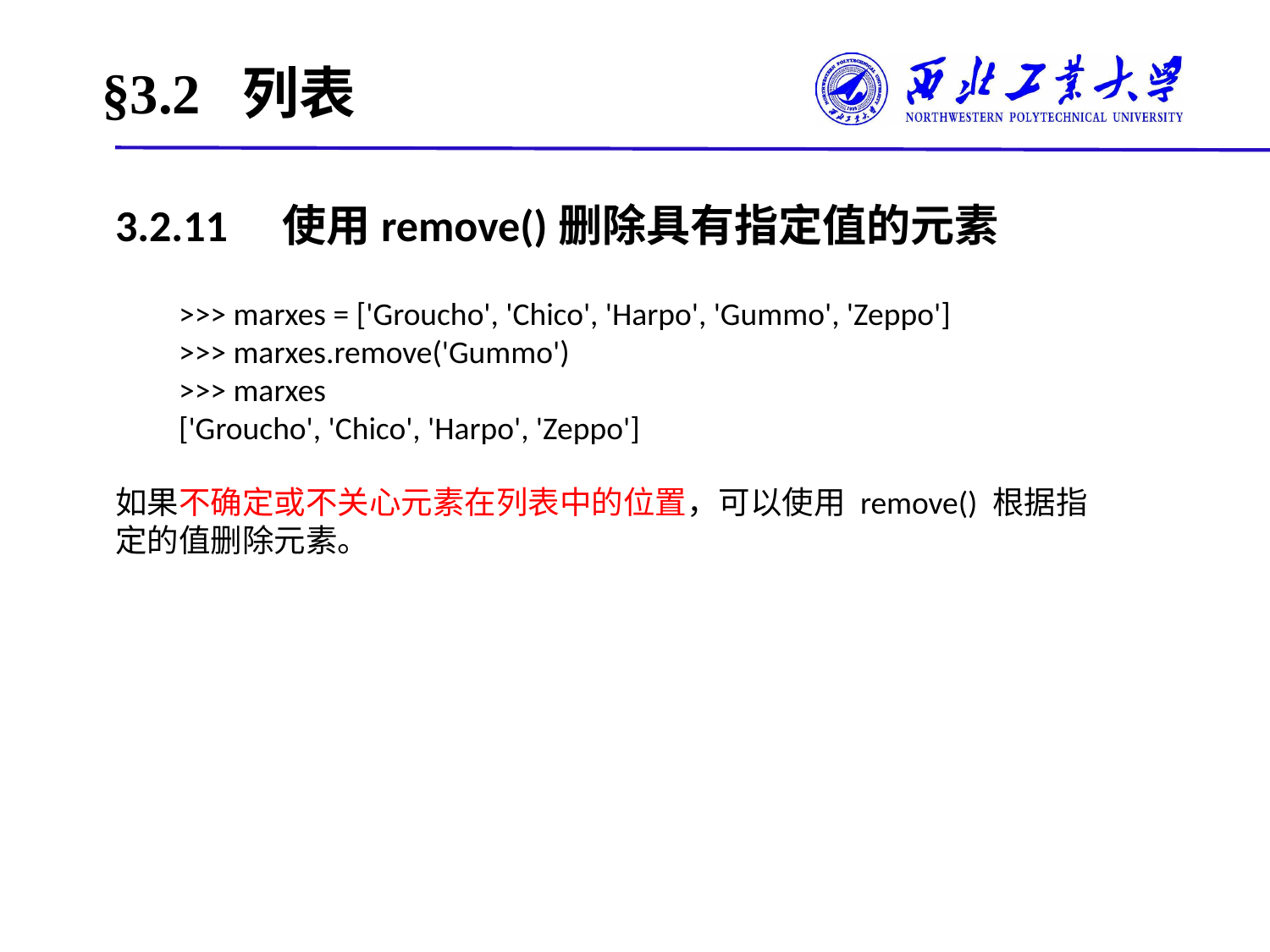

# §3.2  列表
3.2.11　使用remove()删除具有指定值的元素

>>> marxes = ['Groucho', 'Chico', 'Harpo', 'Gummo', 'Zeppo']
>>> marxes.remove('Gummo')
>>> marxes
['Groucho', 'Chico', 'Harpo', 'Zeppo']
如果不确定或不关心元素在列表中的位置，可以使用 remove() 根据指定的值删除元素。